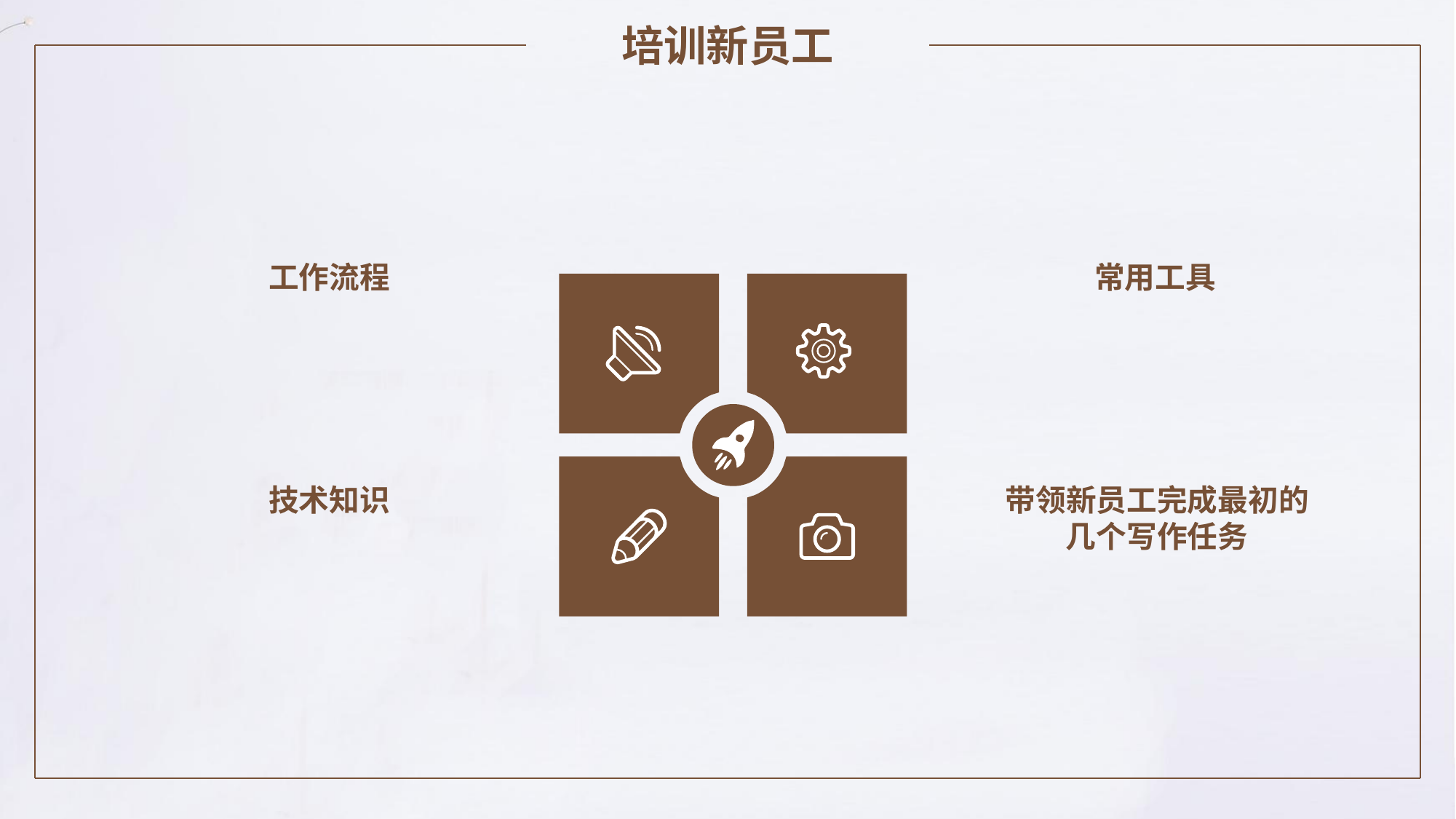

培训新员工
工作流程

常用工具

技术知识

带领新员工完成最初的几个写作任务